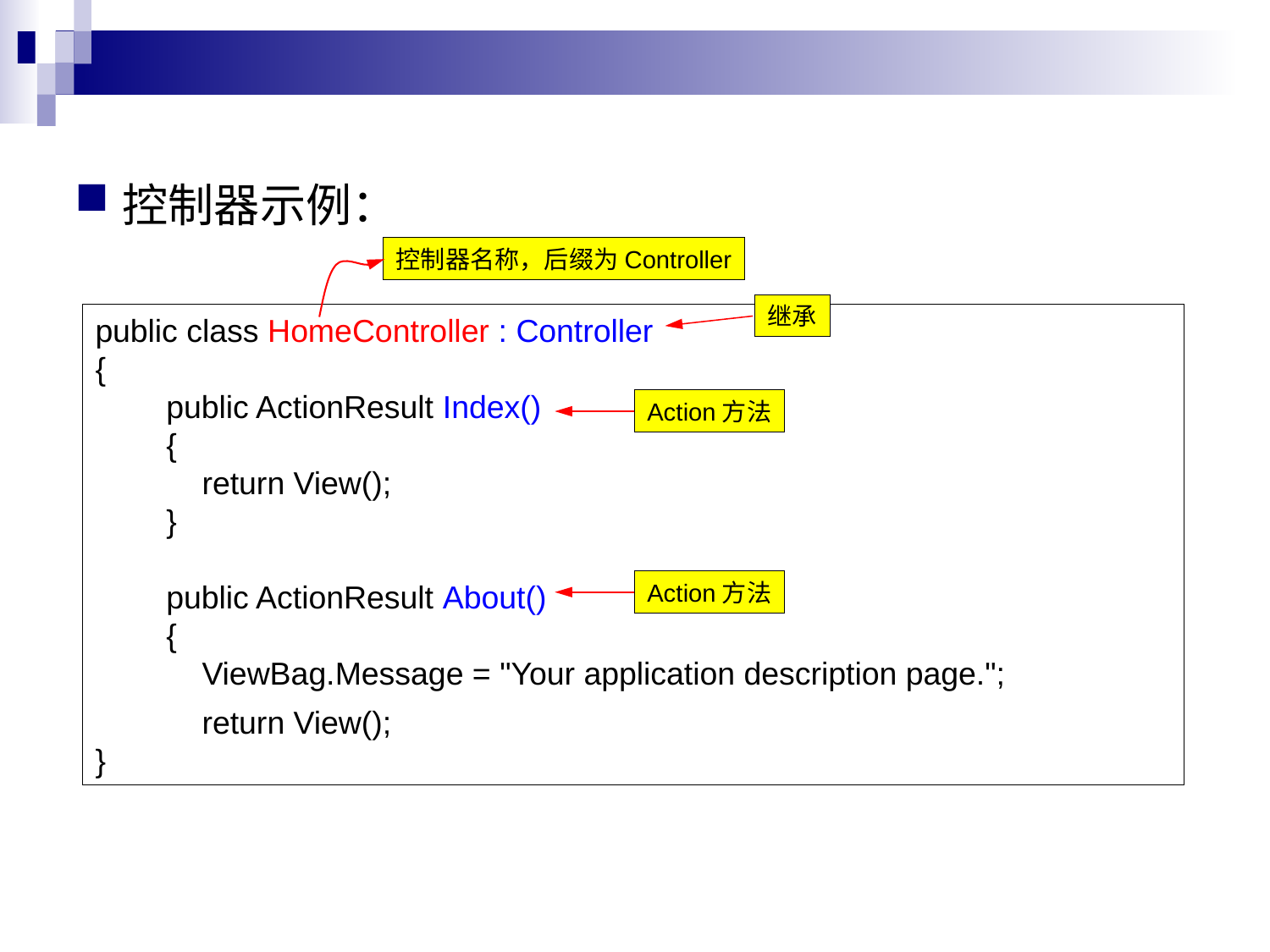

控制器示例：
控制器名称，后缀为Controller

继承
public class HomeController : Controller
{
        public ActionResult Index()
        {
            return View();
        }

        public ActionResult About()
        {
            ViewBag.Message = "Your application description page.";
            return View();
}
Action方法
Action方法